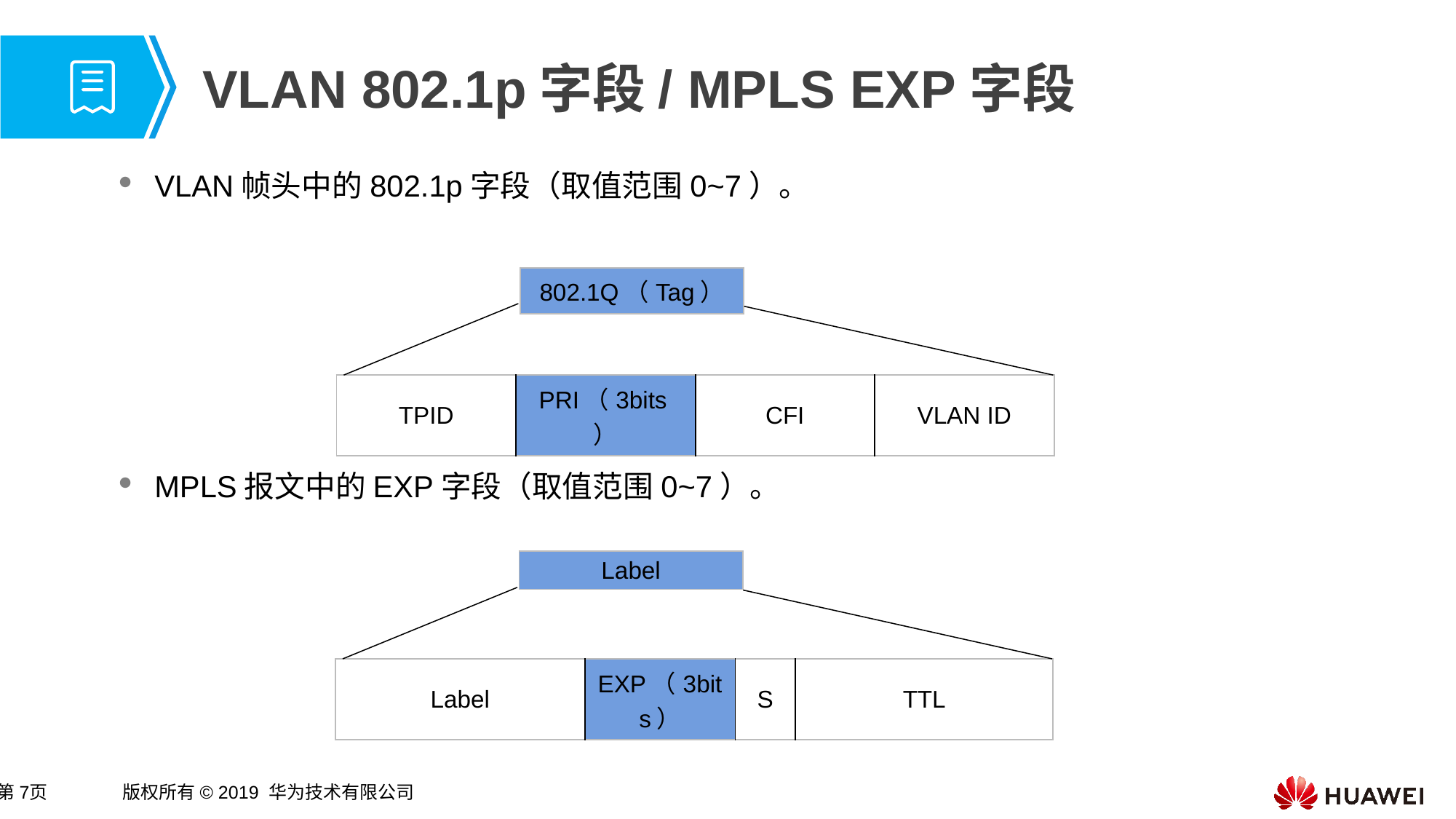

# VLAN 802.1p字段/ MPLS EXP字段
VLAN帧头中的802.1p字段（取值范围0~7）。

MPLS报文中的EXP字段（取值范围0~7）。

| 802.1Q（Tag） |
| --- |
| TPID | PRI（3bits） | CFI | VLAN ID |
| --- | --- | --- | --- |
| Label |
| --- |
| Label | EXP（3bits） | S | TTL |
| --- | --- | --- | --- |